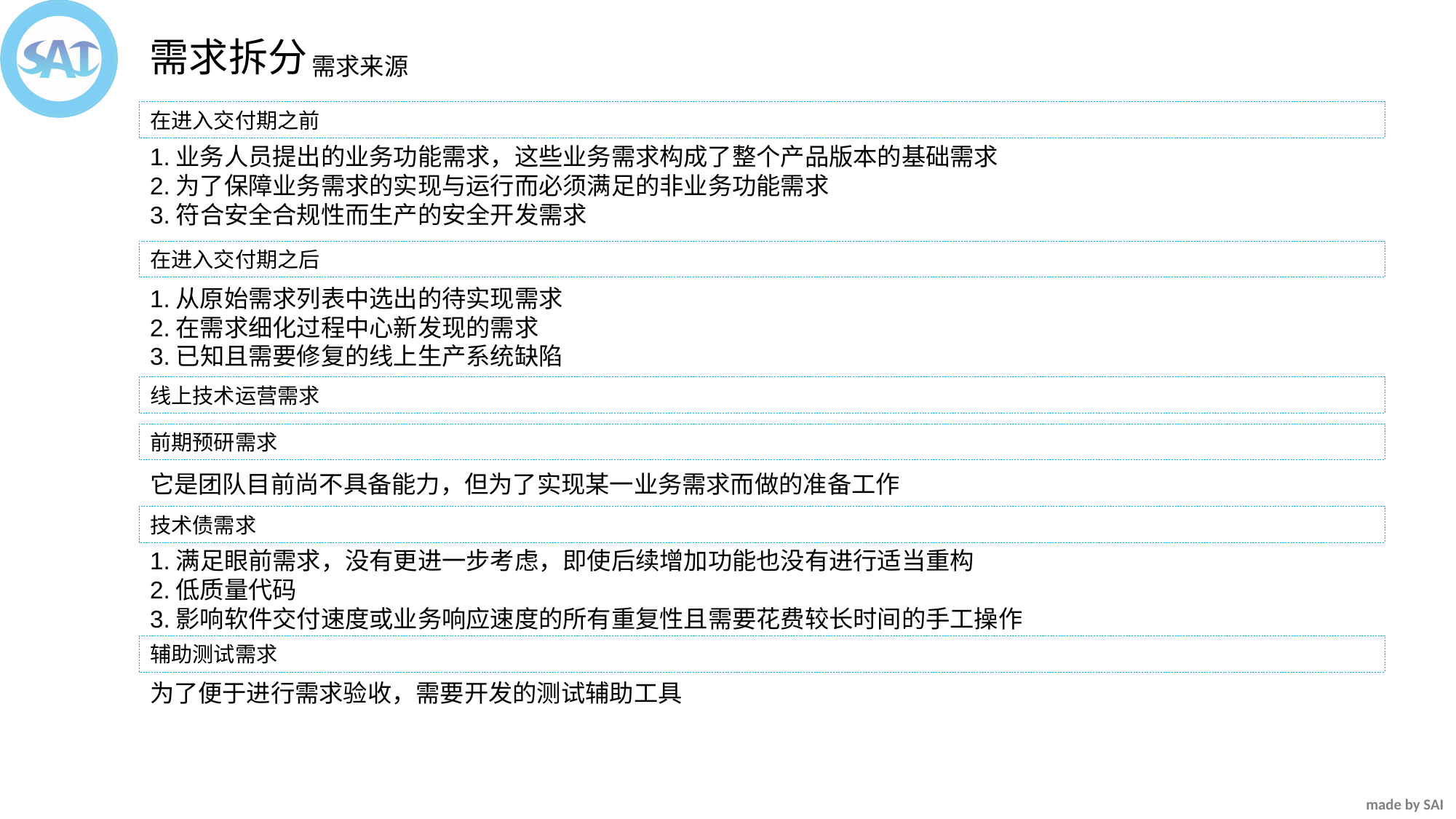

需求拆分
需求来源
在进入交付期之前
1.业务人员提出的业务功能需求，这些业务需求构成了整个产品版本的基础需求
2.为了保障业务需求的实现与运行而必须满足的非业务功能需求
3.符合安全合规性而生产的安全开发需求
在进入交付期之后
1.从原始需求列表中选出的待实现需求
2.在需求细化过程中心新发现的需求
3.已知且需要修复的线上生产系统缺陷
线上技术运营需求
前期预研需求
它是团队目前尚不具备能力，但为了实现某一业务需求而做的准备工作
技术债需求
1.满足眼前需求，没有更进一步考虑，即使后续增加功能也没有进行适当重构
2.低质量代码
3.影响软件交付速度或业务响应速度的所有重复性且需要花费较长时间的手工操作
辅助测试需求
为了便于进行需求验收，需要开发的测试辅助工具